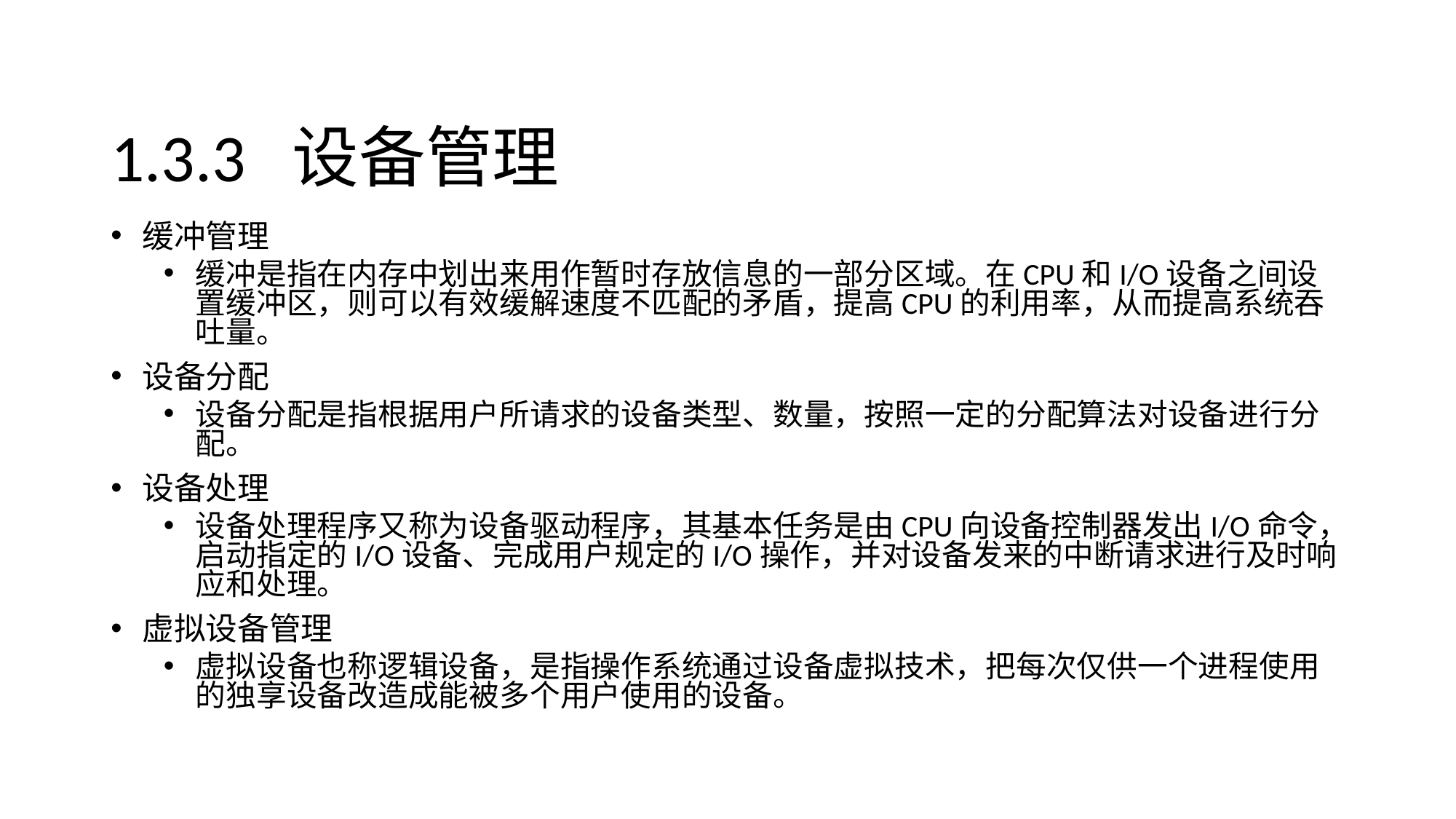

# 1.3.3  设备管理
缓冲管理
缓冲是指在内存中划出来用作暂时存放信息的一部分区域。在CPU和I/O设备之间设置缓冲区，则可以有效缓解速度不匹配的矛盾，提高CPU的利用率，从而提高系统吞吐量。
设备分配
设备分配是指根据用户所请求的设备类型、数量，按照一定的分配算法对设备进行分配。
设备处理
设备处理程序又称为设备驱动程序，其基本任务是由CPU向设备控制器发出I/O命令，启动指定的I/O设备、完成用户规定的I/O操作，并对设备发来的中断请求进行及时响应和处理。
虚拟设备管理
虚拟设备也称逻辑设备，是指操作系统通过设备虚拟技术，把每次仅供一个进程使用的独享设备改造成能被多个用户使用的设备。
4